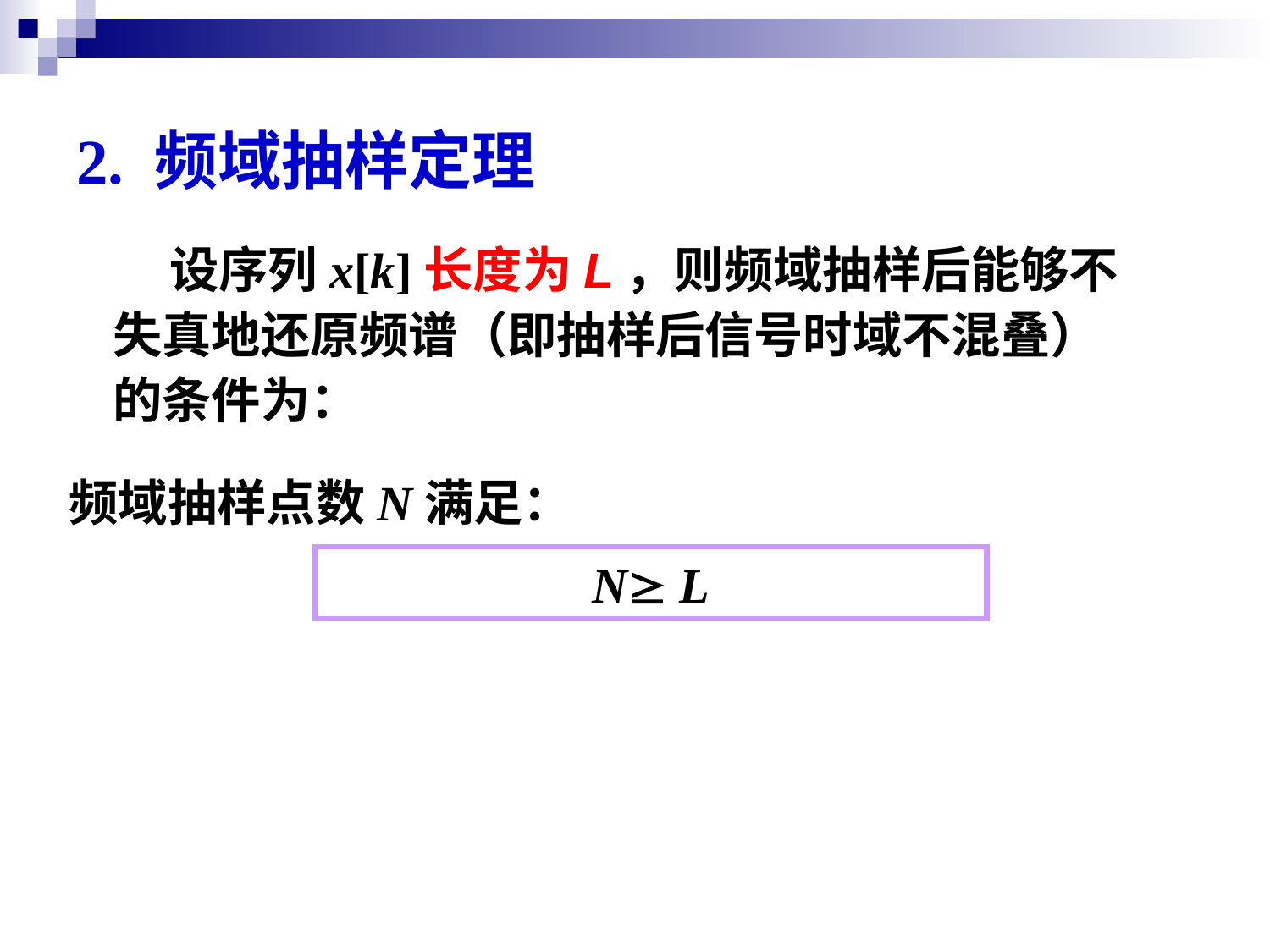

# 2. 频域抽样定理
    设序列x[k]长度为L，则频域抽样后能够不失真地还原频谱（即抽样后信号时域不混叠）的条件为：
频域抽样点数N满足：
N≥ L